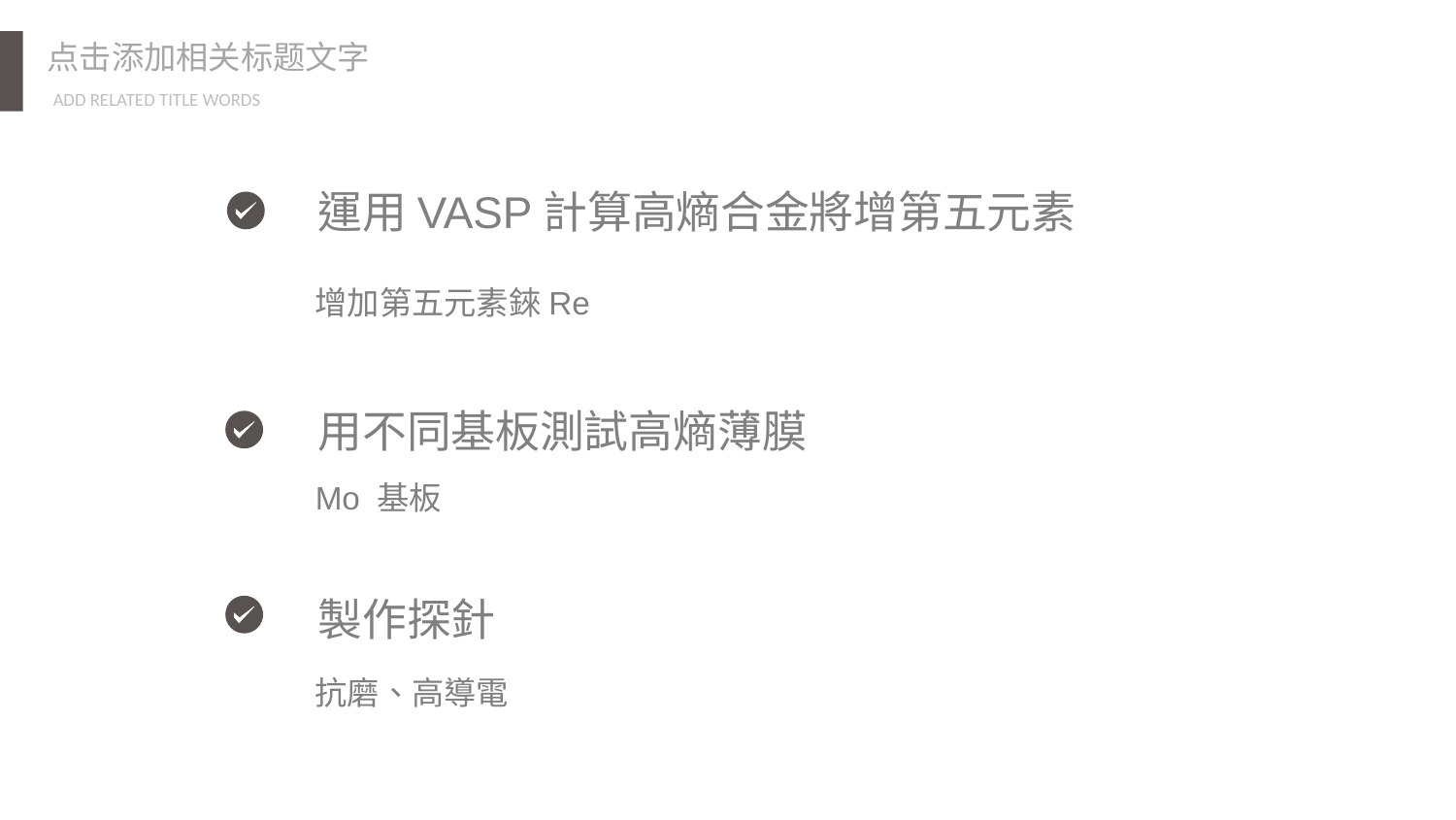

運用VASP計算高熵合金將增第五元素
增加第五元素錸Re

用不同基板測試高熵薄膜
Mo 基板

製作探針
抗磨、高導電